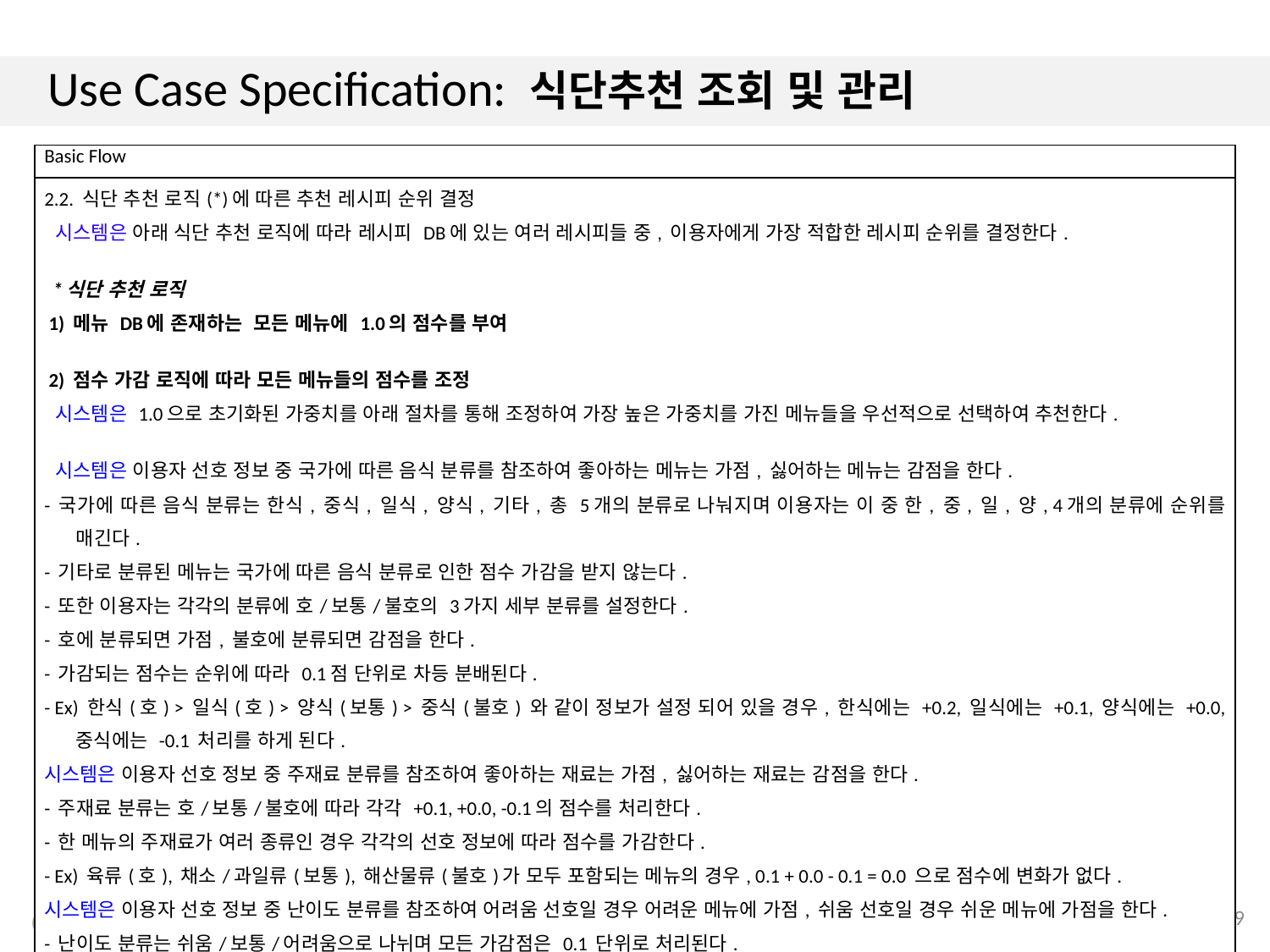

# Use Case Specification: 식단추천 조회 및 관리
| Basic Flow |
| --- |
| 2.2. 식단 추천 로직(\*)에 따른 추천 레시피 순위 결정 시스템은 아래 식단 추천 로직에 따라 레시피 DB에 있는 여러 레시피들 중, 이용자에게 가장 적합한 레시피 순위를 결정한다. \*식단 추천 로직 1) 메뉴 DB에 존재하는 모든 메뉴에 1.0의 점수를 부여 2) 점수 가감 로직에 따라 모든 메뉴들의 점수를 조정 시스템은 1.0으로 초기화된 가중치를 아래 절차를 통해 조정하여 가장 높은 가중치를 가진 메뉴들을 우선적으로 선택하여 추천한다. 시스템은 이용자 선호 정보 중 국가에 따른 음식 분류를 참조하여 좋아하는 메뉴는 가점, 싫어하는 메뉴는 감점을 한다. - 국가에 따른 음식 분류는 한식, 중식, 일식, 양식, 기타, 총 5개의 분류로 나눠지며 이용자는 이 중 한, 중, 일, 양, 4개의 분류에 순위를 매긴다. - 기타로 분류된 메뉴는 국가에 따른 음식 분류로 인한 점수 가감을 받지 않는다. - 또한 이용자는 각각의 분류에 호/보통/불호의 3가지 세부 분류를 설정한다. - 호에 분류되면 가점, 불호에 분류되면 감점을 한다. - 가감되는 점수는 순위에 따라 0.1점 단위로 차등 분배된다. - Ex) 한식(호) > 일식(호) > 양식(보통) > 중식(불호) 와 같이 정보가 설정 되어 있을 경우, 한식에는 +0.2, 일식에는 +0.1, 양식에는 +0.0, 중식에는 -0.1 처리를 하게 된다. 시스템은 이용자 선호 정보 중 주재료 분류를 참조하여 좋아하는 재료는 가점, 싫어하는 재료는 감점을 한다. - 주재료 분류는 호/보통/불호에 따라 각각 +0.1, +0.0, -0.1의 점수를 처리한다. - 한 메뉴의 주재료가 여러 종류인 경우 각각의 선호 정보에 따라 점수를 가감한다. - Ex) 육류(호), 채소/과일류(보통), 해산물류(불호)가 모두 포함되는 메뉴의 경우, 0.1 + 0.0 - 0.1 = 0.0 으로 점수에 변화가 없다. 시스템은 이용자 선호 정보 중 난이도 분류를 참조하여 어려움 선호일 경우 어려운 메뉴에 가점, 쉬움 선호일 경우 쉬운 메뉴에 가점을 한다. - 난이도 분류는 쉬움/보통/어려움으로 나뉘며 모든 가감점은 0.1 단위로 처리된다. 시스템은 유통기한이 임박한 식재료들을 파악하여 해당 재료가 들어가는 메뉴에 가점을 한다. - 유통기한 분류는 신선/보통/위험으로 나뉘며 모든 가감점은 0.1 단위로 처리된다. - 유통기한 분류가 위험인 재료가 여러 종류가 들어가는 메뉴는 그 재료의 개수만큼 가점 처리된다. 시스템은 현재 재고 상 재료가 충분한 메뉴에 0.2씩, 주재료는 있으나 부재료가 없는 메뉴는 0.1씩 가점을 한다. |
9